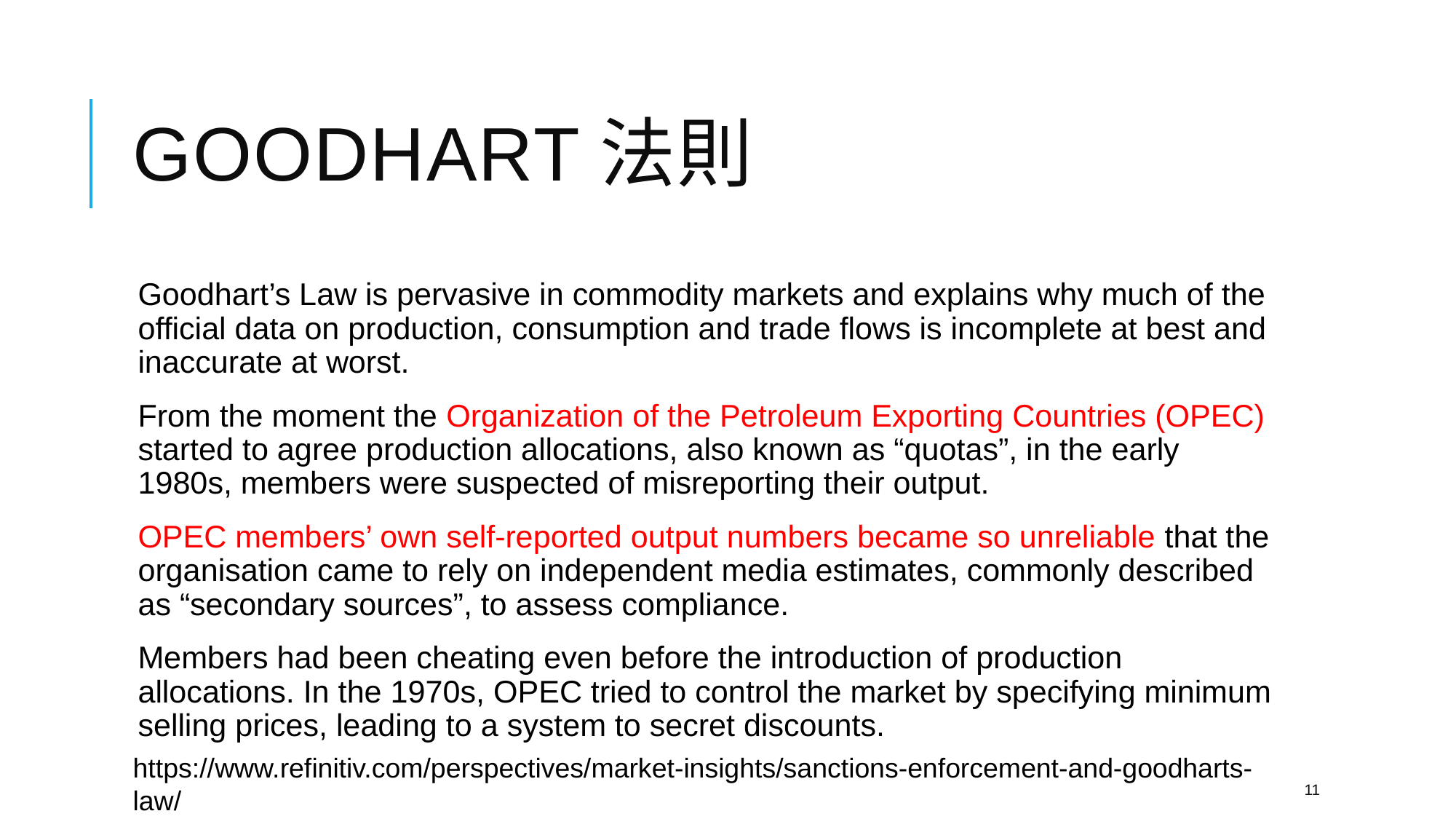

# Goodhart法則
Goodhart’s Law is pervasive in commodity markets and explains why much of the official data on production, consumption and trade flows is incomplete at best and inaccurate at worst.
From the moment the Organization of the Petroleum Exporting Countries (OPEC) started to agree production allocations, also known as “quotas”, in the early 1980s, members were suspected of misreporting their output.
OPEC members’ own self-reported output numbers became so unreliable that the organisation came to rely on independent media estimates, commonly described as “secondary sources”, to assess compliance.
Members had been cheating even before the introduction of production allocations. In the 1970s, OPEC tried to control the market by specifying minimum selling prices, leading to a system to secret discounts.

https://www.refinitiv.com/perspectives/market-insights/sanctions-enforcement-and-goodharts-law/
11